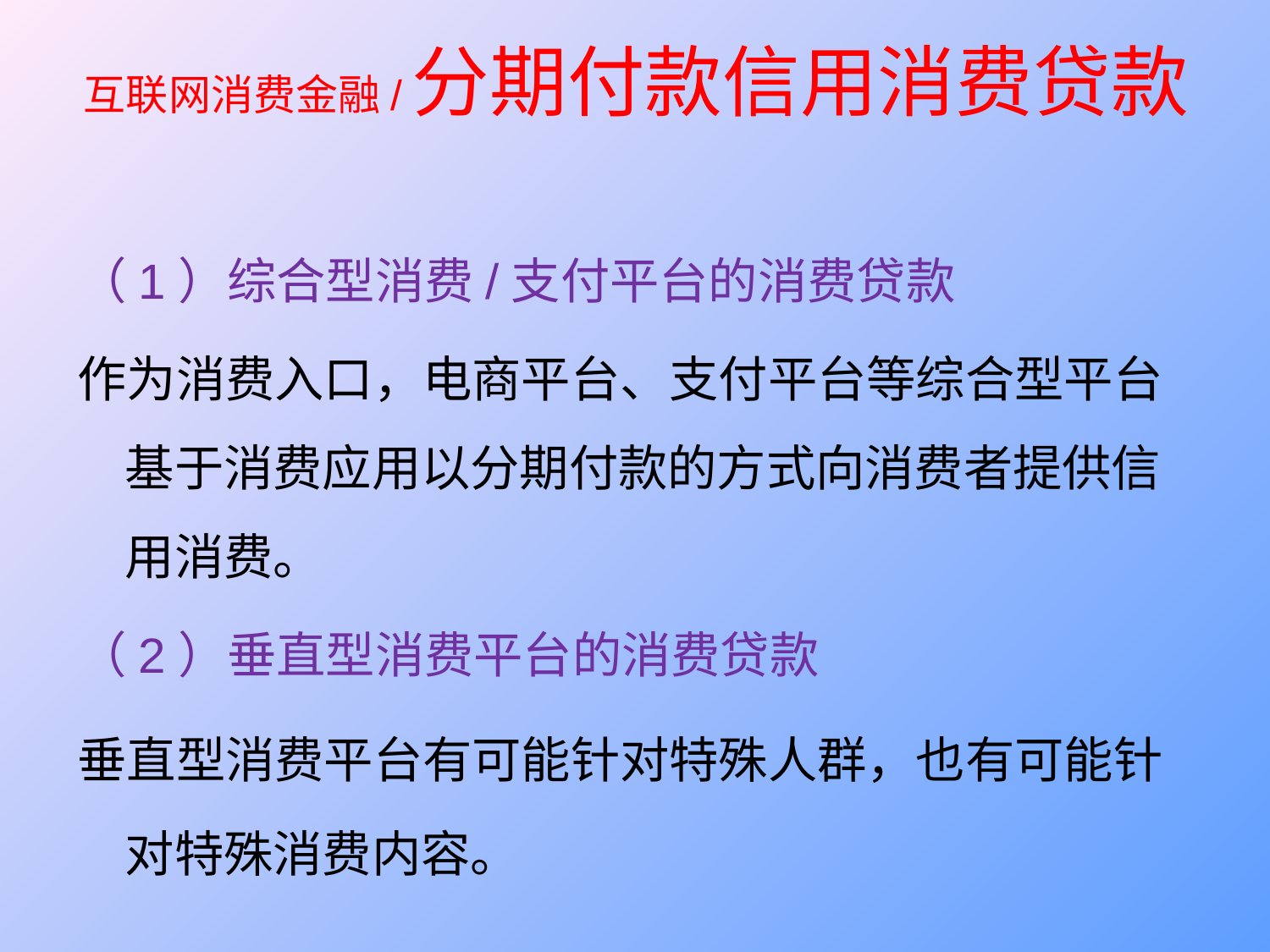

# 互联网消费金融/分期付款信用消费贷款

（1）综合型消费/支付平台的消费贷款
作为消费入口，电商平台、支付平台等综合型平台基于消费应用以分期付款的方式向消费者提供信用消费。
（2）垂直型消费平台的消费贷款
垂直型消费平台有可能针对特殊人群，也有可能针对特殊消费内容。